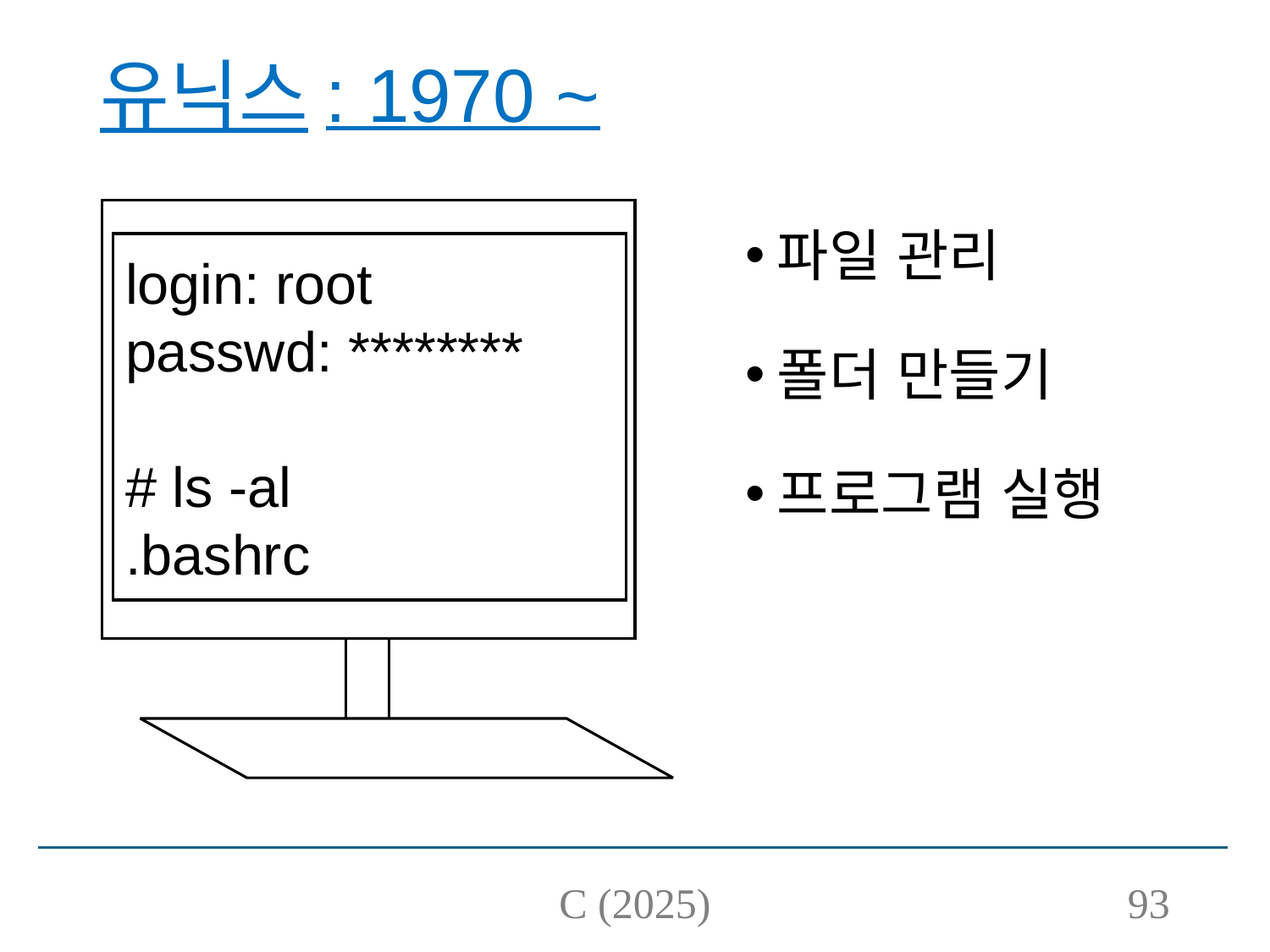

# 유닉스: 1970 ~
파일 관리
폴더 만들기
프로그램 실행

login: root
passwd: ********

# ls -al
.bashrc

C (2025)
93